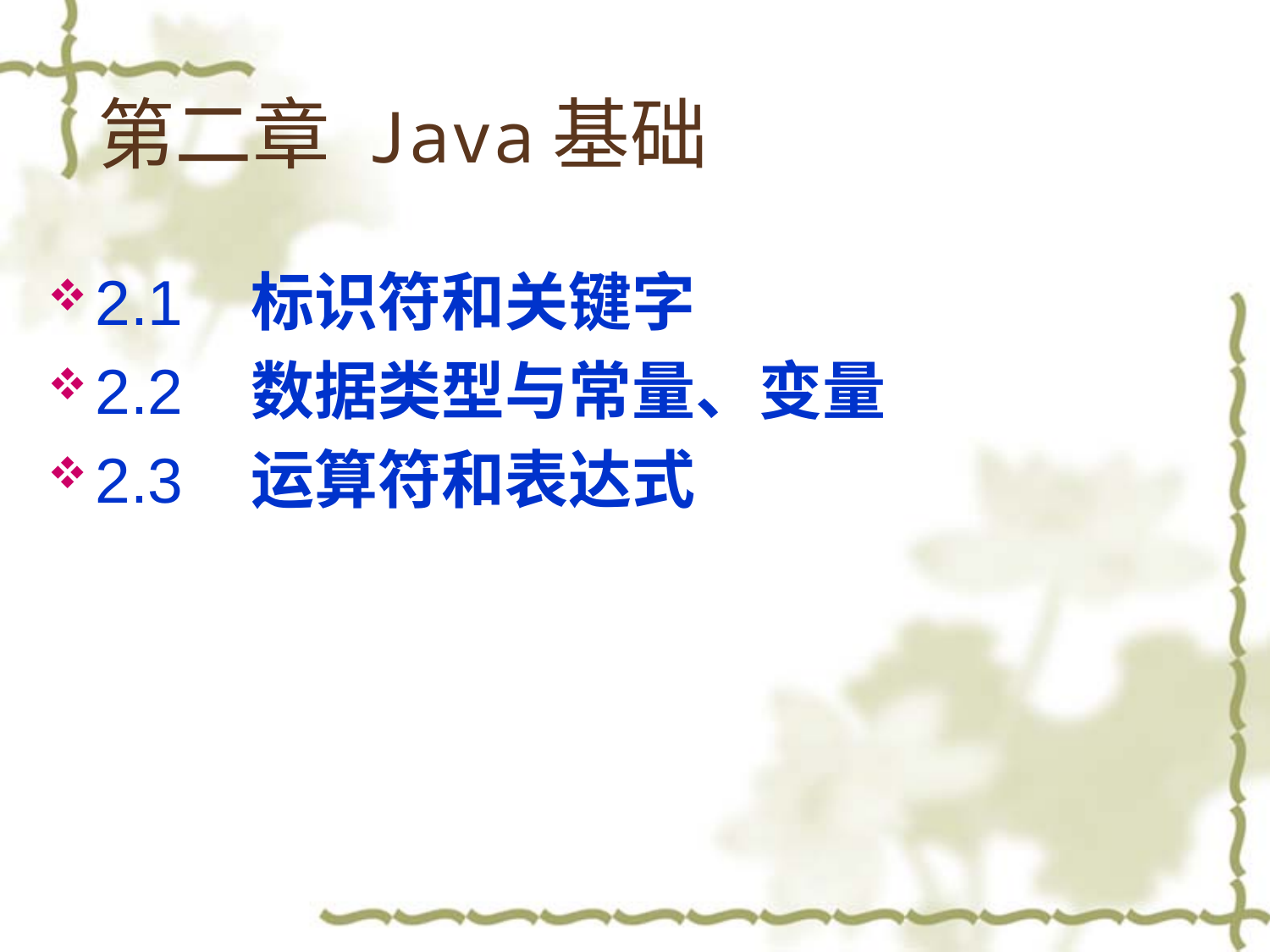

# 第二章 Java基础
2.1   标识符和关键字
2.2   数据类型与常量、变量
2.3   运算符和表达式